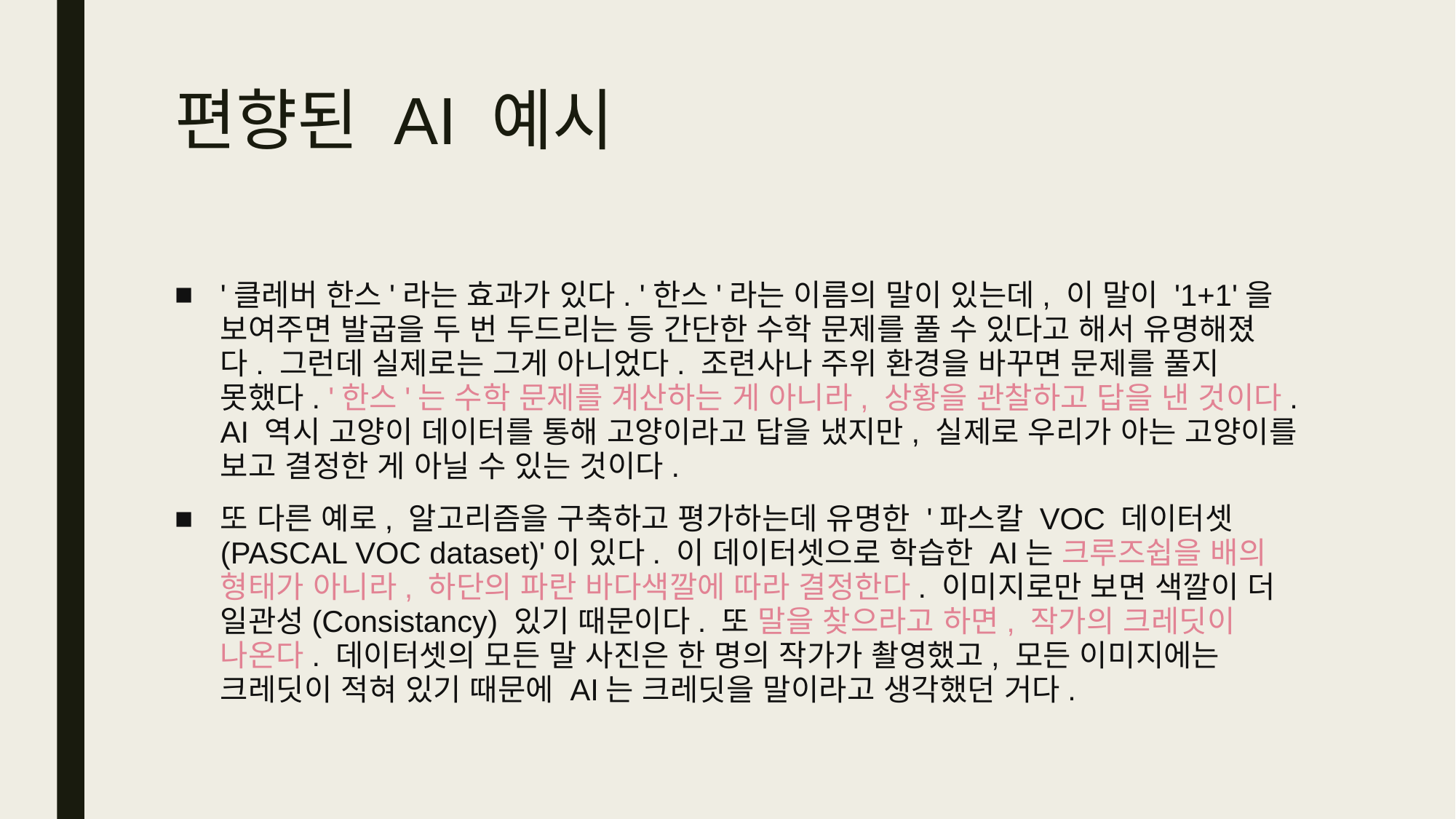

# 편향된 AI 예시
'클레버 한스'라는 효과가 있다. '한스'라는 이름의 말이 있는데, 이 말이 '1+1'을 보여주면 발굽을 두 번 두드리는 등 간단한 수학 문제를 풀 수 있다고 해서 유명해졌다. 그런데 실제로는 그게 아니었다. 조련사나 주위 환경을 바꾸면 문제를 풀지 못했다. '한스'는 수학 문제를 계산하는 게 아니라, 상황을 관찰하고 답을 낸 것이다. AI 역시 고양이 데이터를 통해 고양이라고 답을 냈지만, 실제로 우리가 아는 고양이를 보고 결정한 게 아닐 수 있는 것이다.
또 다른 예로, 알고리즘을 구축하고 평가하는데 유명한 '파스칼 VOC 데이터셋(PASCAL VOC dataset)'이 있다. 이 데이터셋으로 학습한 AI는 크루즈쉽을 배의 형태가 아니라, 하단의 파란 바다색깔에 따라 결정한다. 이미지로만 보면 색깔이 더 일관성(Consistancy) 있기 때문이다. 또 말을 찾으라고 하면, 작가의 크레딧이 나온다. 데이터셋의 모든 말 사진은 한 명의 작가가 촬영했고, 모든 이미지에는 크레딧이 적혀 있기 때문에 AI는 크레딧을 말이라고 생각했던 거다.